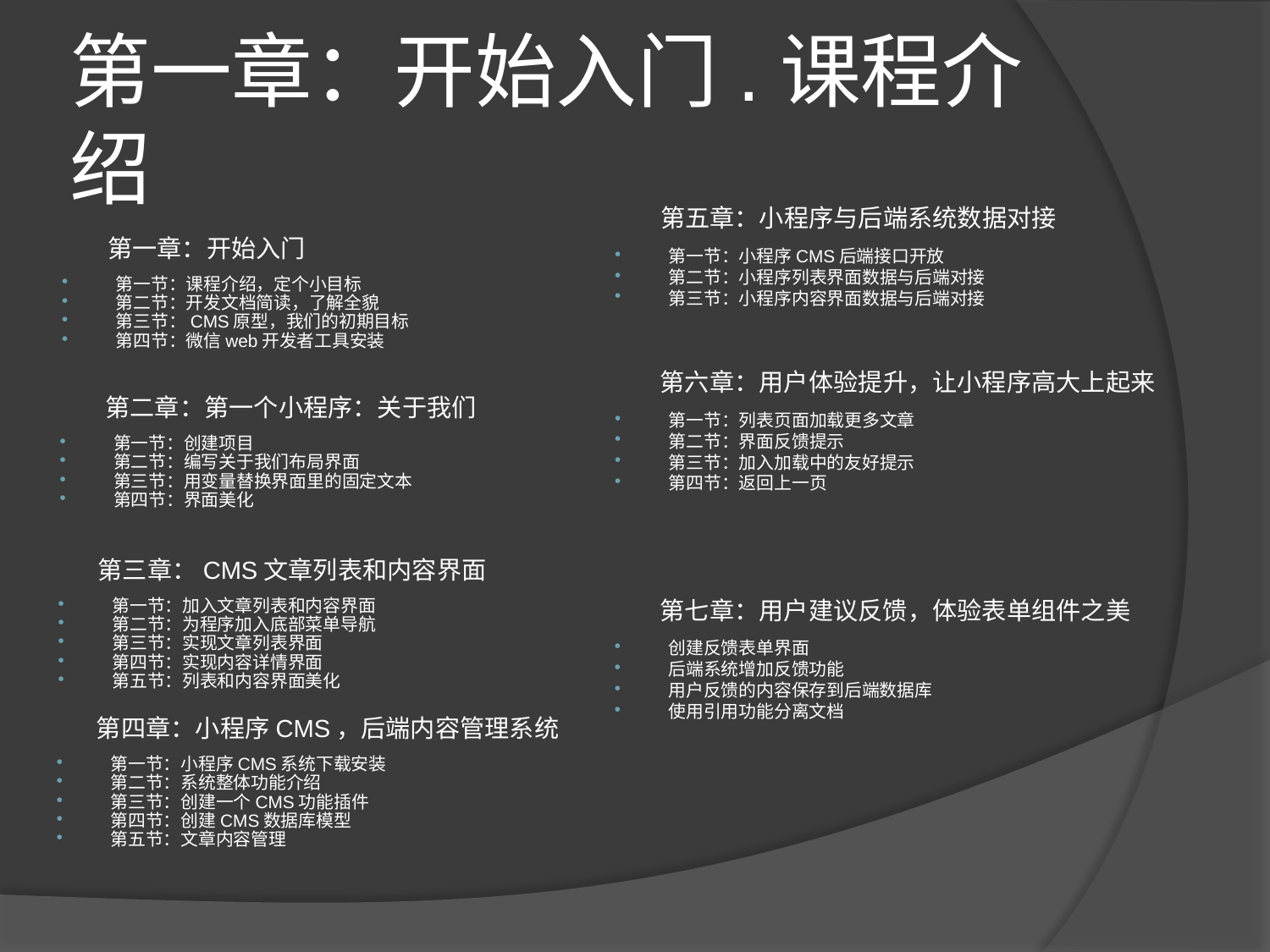

# 第一章：开始入门.课程介绍
第五章：小程序与后端系统数据对接
第一章：开始入门
第一节：小程序CMS后端接口开放
第二节：小程序列表界面数据与后端对接
第三节：小程序内容界面数据与后端对接
第一节：课程介绍，定个小目标
第二节：开发文档简读，了解全貌
第三节：CMS原型，我们的初期目标
第四节：微信web开发者工具安装
第六章：用户体验提升，让小程序高大上起来
第二章：第一个小程序：关于我们
第一节：列表页面加载更多文章
第二节：界面反馈提示
第三节：加入加载中的友好提示
第四节：返回上一页

第一节：创建项目
第二节：编写关于我们布局界面
第三节：用变量替换界面里的固定文本
第四节：界面美化
第三章：CMS文章列表和内容界面
第七章：用户建议反馈，体验表单组件之美
第一节：加入文章列表和内容界面
第二节：为程序加入底部菜单导航
第三节：实现文章列表界面
第四节：实现内容详情界面
第五节：列表和内容界面美化

创建反馈表单界面
后端系统增加反馈功能
用户反馈的内容保存到后端数据库
使用引用功能分离文档
第四章：小程序CMS，后端内容管理系统
第一节：小程序CMS系统下载安装
第二节：系统整体功能介绍
第三节：创建一个CMS功能插件
第四节：创建CMS数据库模型
第五节：文章内容管理